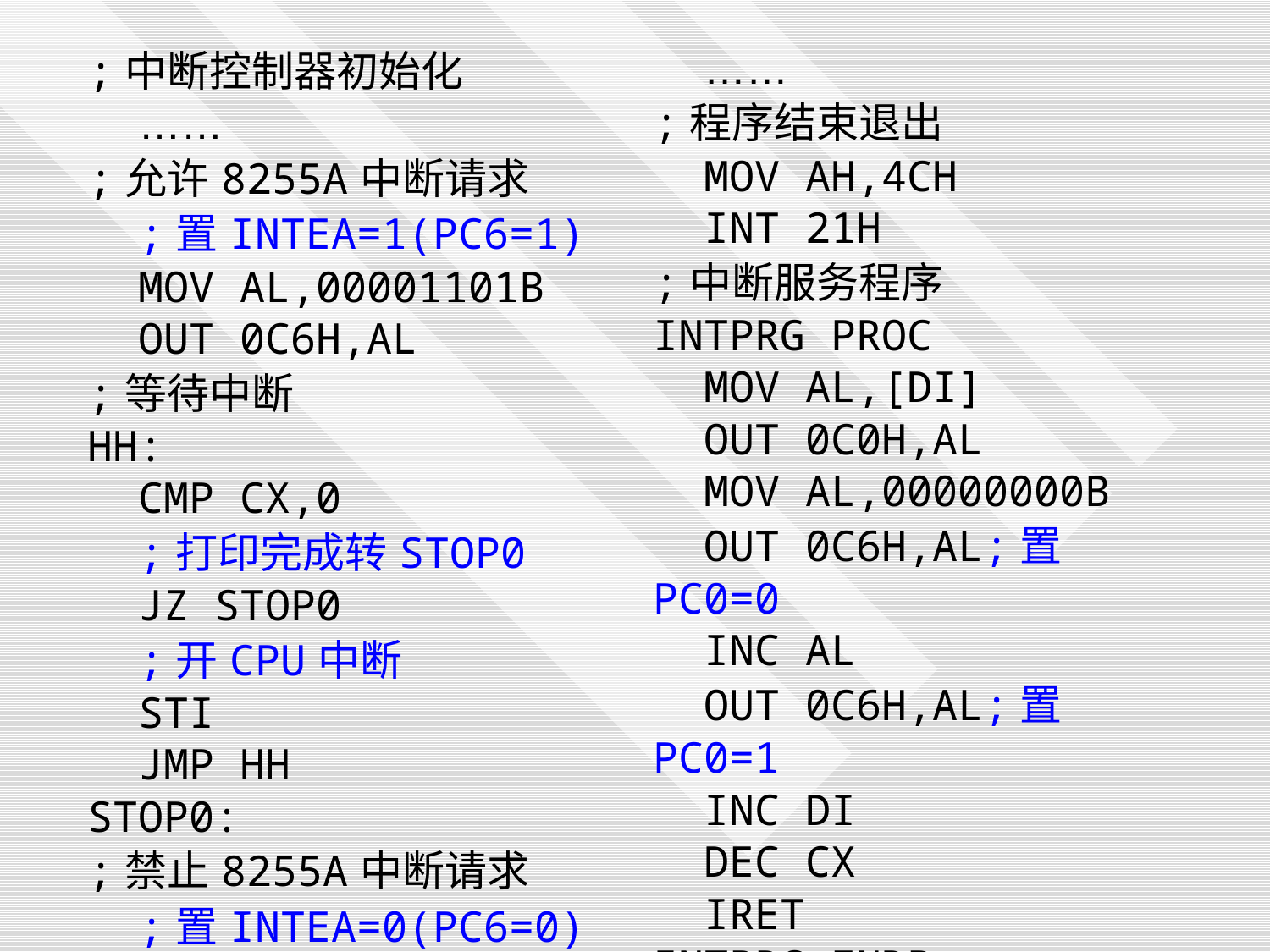

| ;中断控制器初始化 …… ;允许8255A中断请求 ;置INTEA=1(PC6=1) MOV AL,00001101B OUT 0C6H,AL ;等待中断 HH: CMP CX,0 ;打印完成转STOP0 JZ STOP0 ;开CPU中断 STI JMP HH STOP0: ;禁止8255A中断请求 ;置INTEA=0(PC6=0) MOV AL,00001100B OUT 0C6H,AL | …… ;程序结束退出 MOV AH,4CH INT 21H ;中断服务程序 INTPRG PROC MOV AL,[DI] OUT 0C0H,AL MOV AL,00000000B OUT 0C6H,AL;置PC0=0 INC AL OUT 0C6H,AL;置PC0=1 INC DI DEC CX IRET INTPRG ENDP CODE ENDS END MA |
| --- | --- |